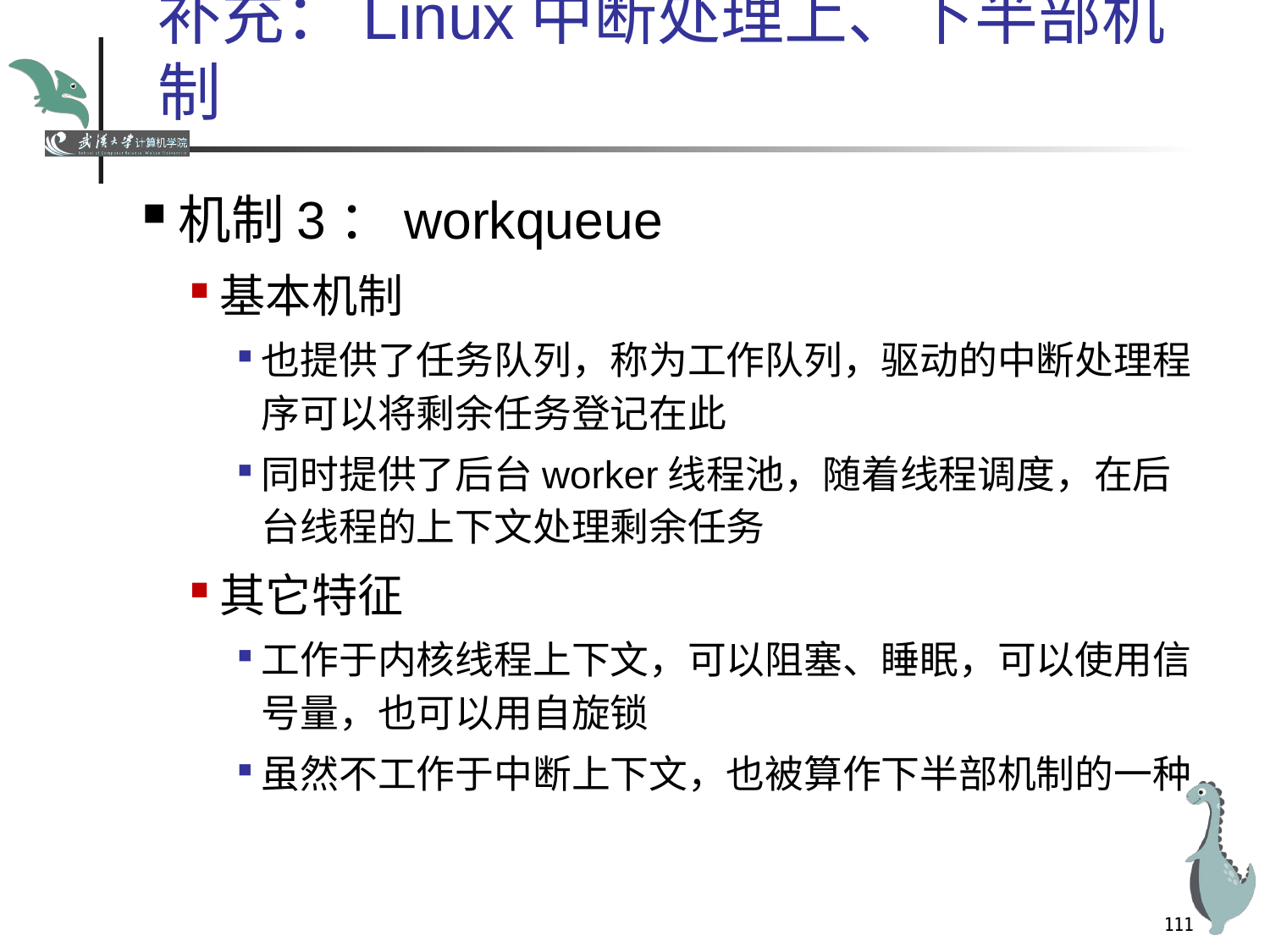

# 补充：Linux中断处理上、下半部机制
机制3：workqueue
基本机制
也提供了任务队列，称为工作队列，驱动的中断处理程序可以将剩余任务登记在此
同时提供了后台worker线程池，随着线程调度，在后台线程的上下文处理剩余任务
其它特征
工作于内核线程上下文，可以阻塞、睡眠，可以使用信号量，也可以用自旋锁
虽然不工作于中断上下文，也被算作下半部机制的一种
111